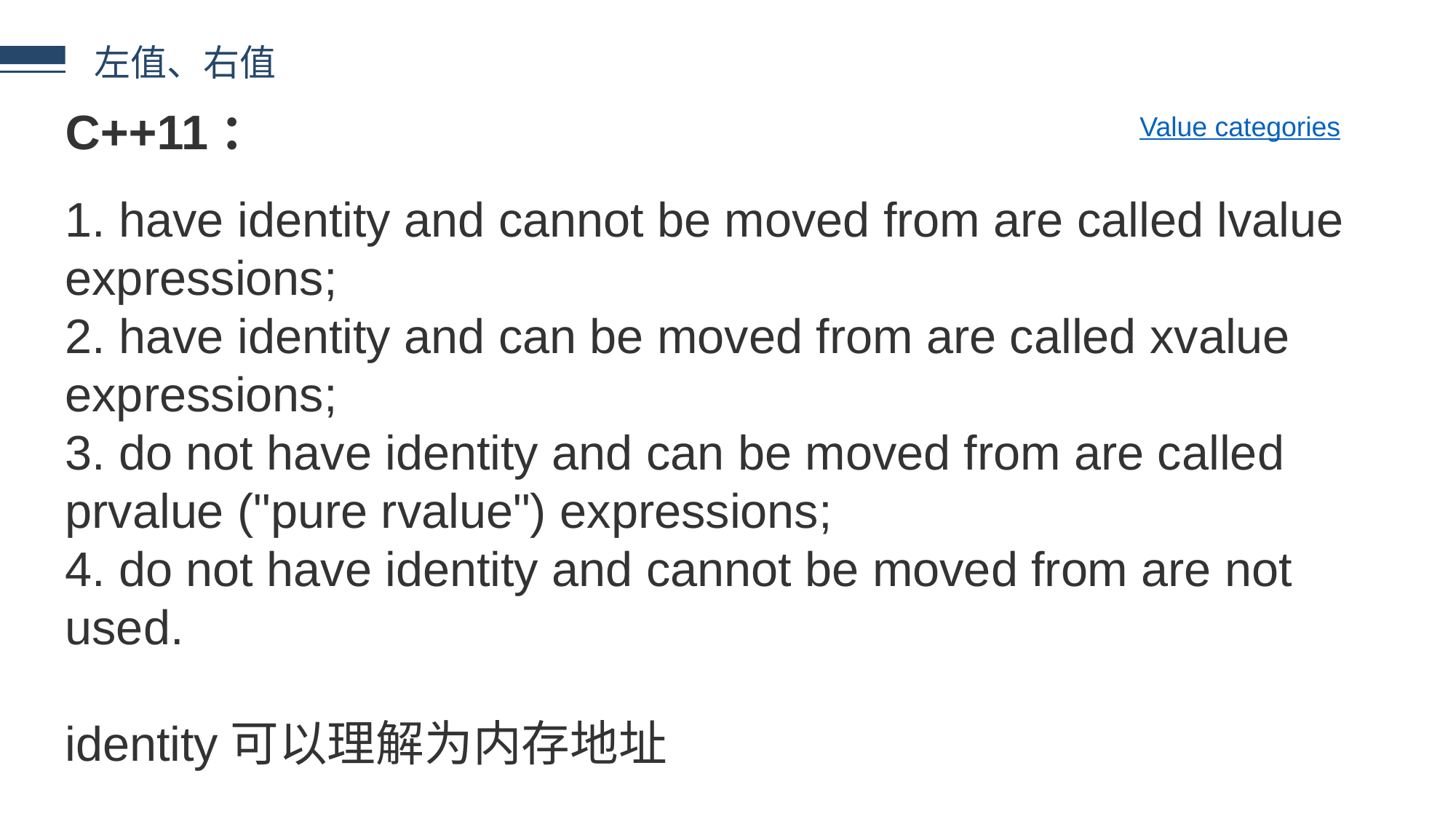

左值、右值

C++11：

1. have identity and cannot be moved from are called lvalue expressions;
2. have identity and can be moved from are called xvalue expressions;
3. do not have identity and can be moved from are called prvalue ("pure rvalue") expressions;
4. do not have identity and cannot be moved from are not used.

identity可以理解为内存地址

Value categories